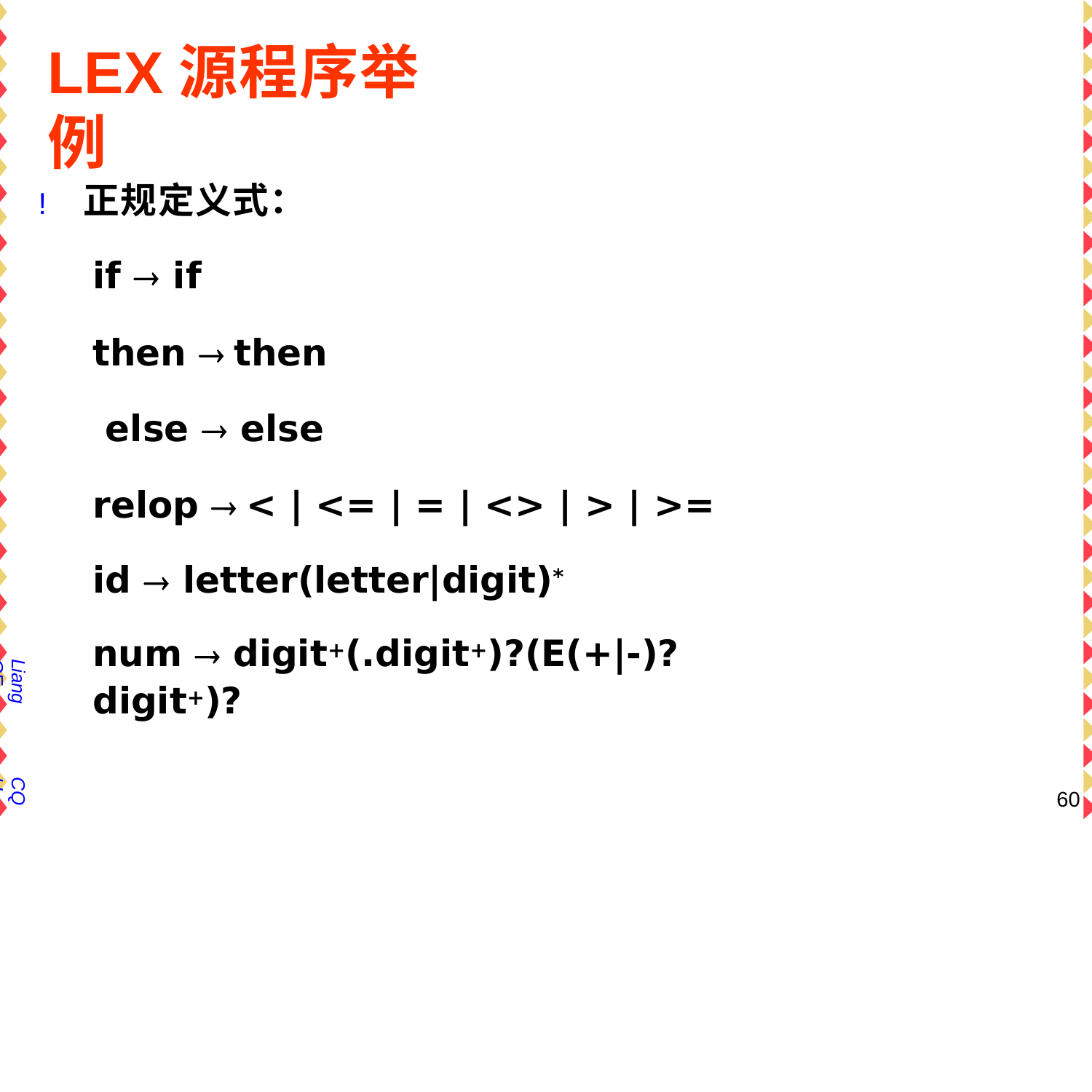

# LEX源程序举例
!	正规定义式：
if → if
then → then  else → else
relop → < | <= | = | <> | > | >=  id → letter(letter|digit)*
num → digit+(.digit+)?(E(+|-)?digit+)?
Liang GE
CQU
60